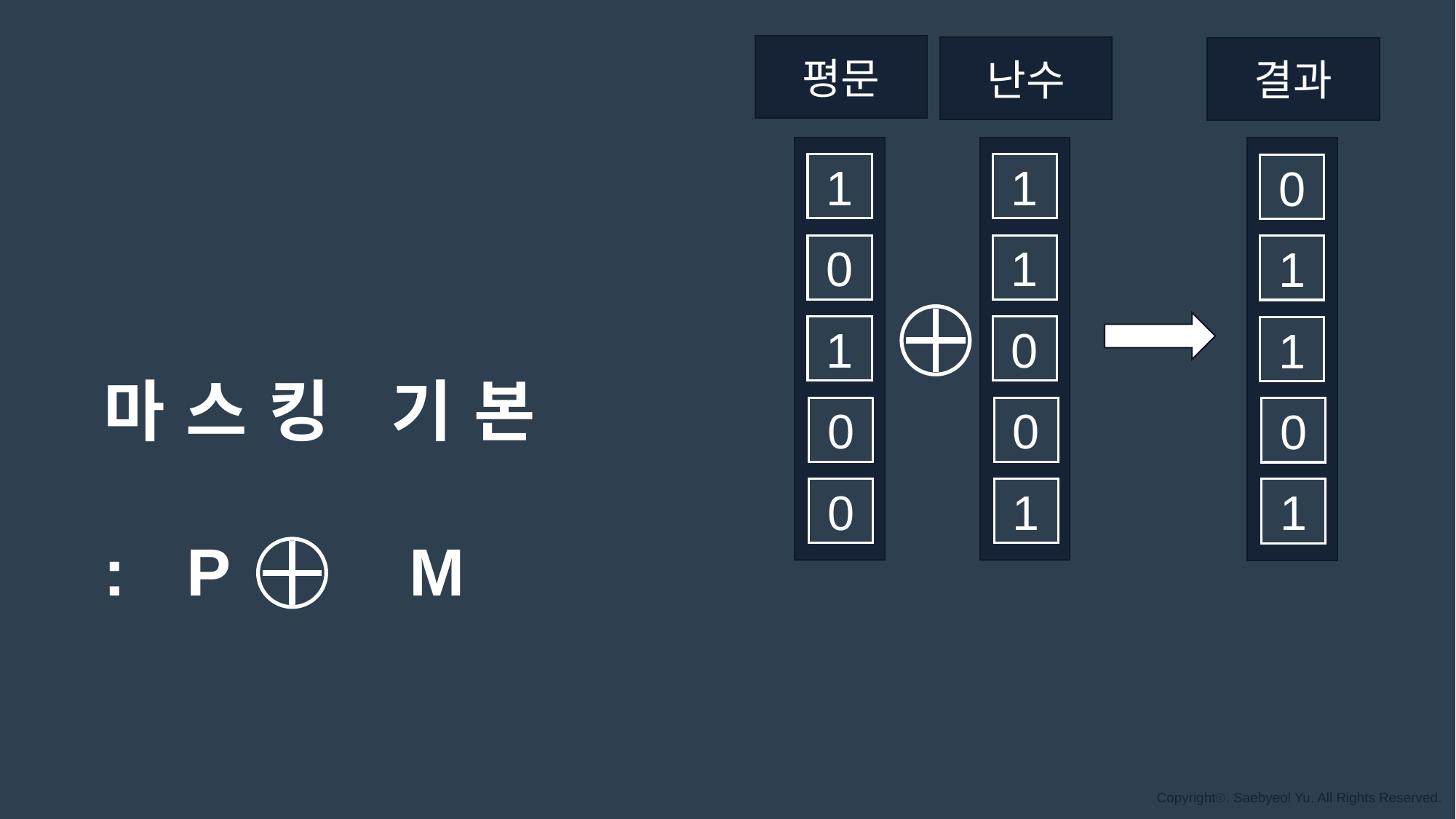

평문
난수
결과

1
1
0
0
1
1

1
0
1
마스킹 기본
: P    M
0
0
0
0
1
1